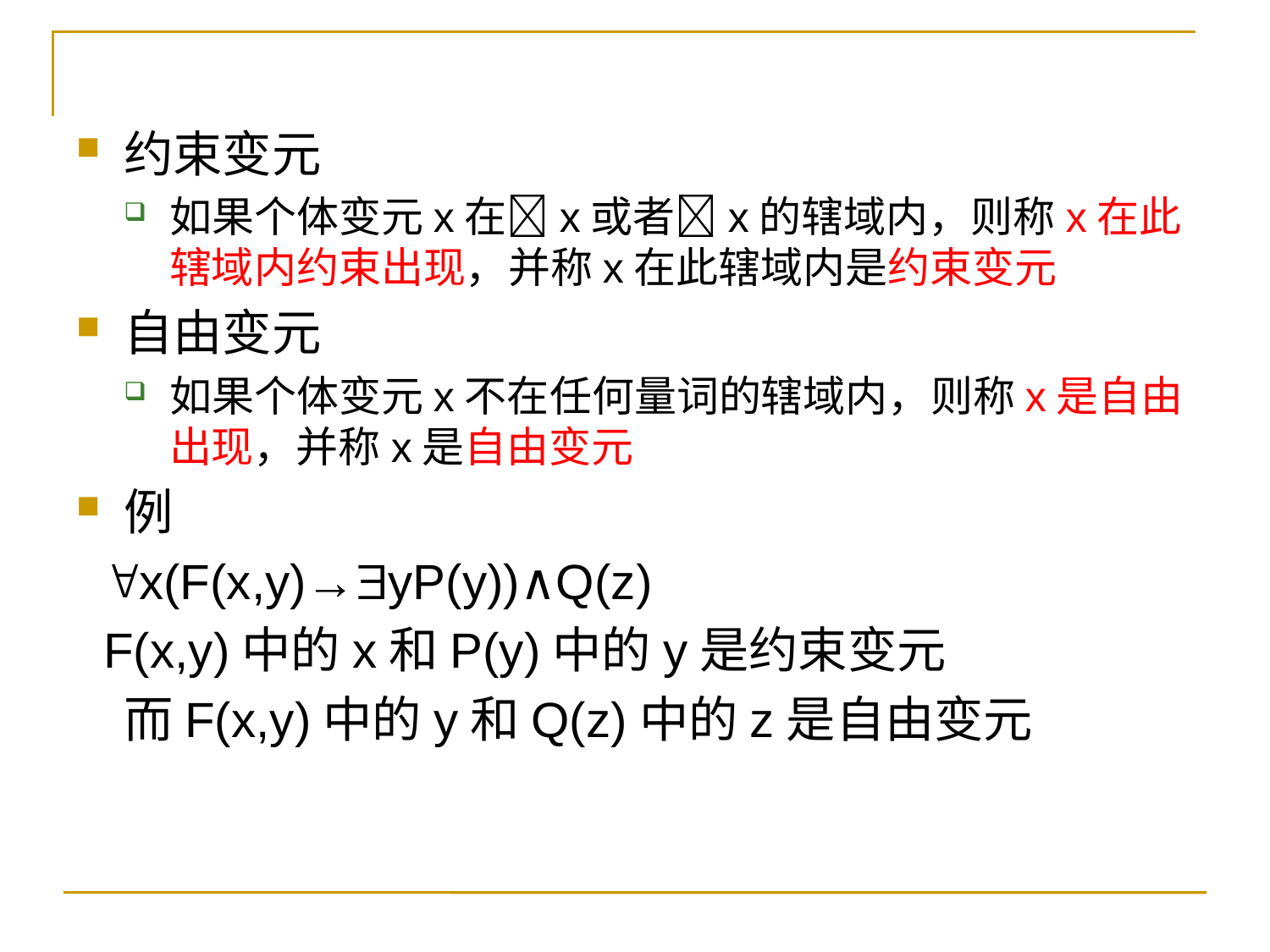

约束变元
如果个体变元x在∀x或者∃x的辖域内，则称x在此辖域内约束出现，并称x在此辖域内是约束变元
自由变元
如果个体变元x不在任何量词的辖域内，则称x是自由出现，并称x是自由变元
例
  ∀x(F(x,y)→∃yP(y))∧Q(z)
  F(x,y)中的x和P(y)中的y是约束变元
	而F(x,y)中的y和Q(z)中的z是自由变元